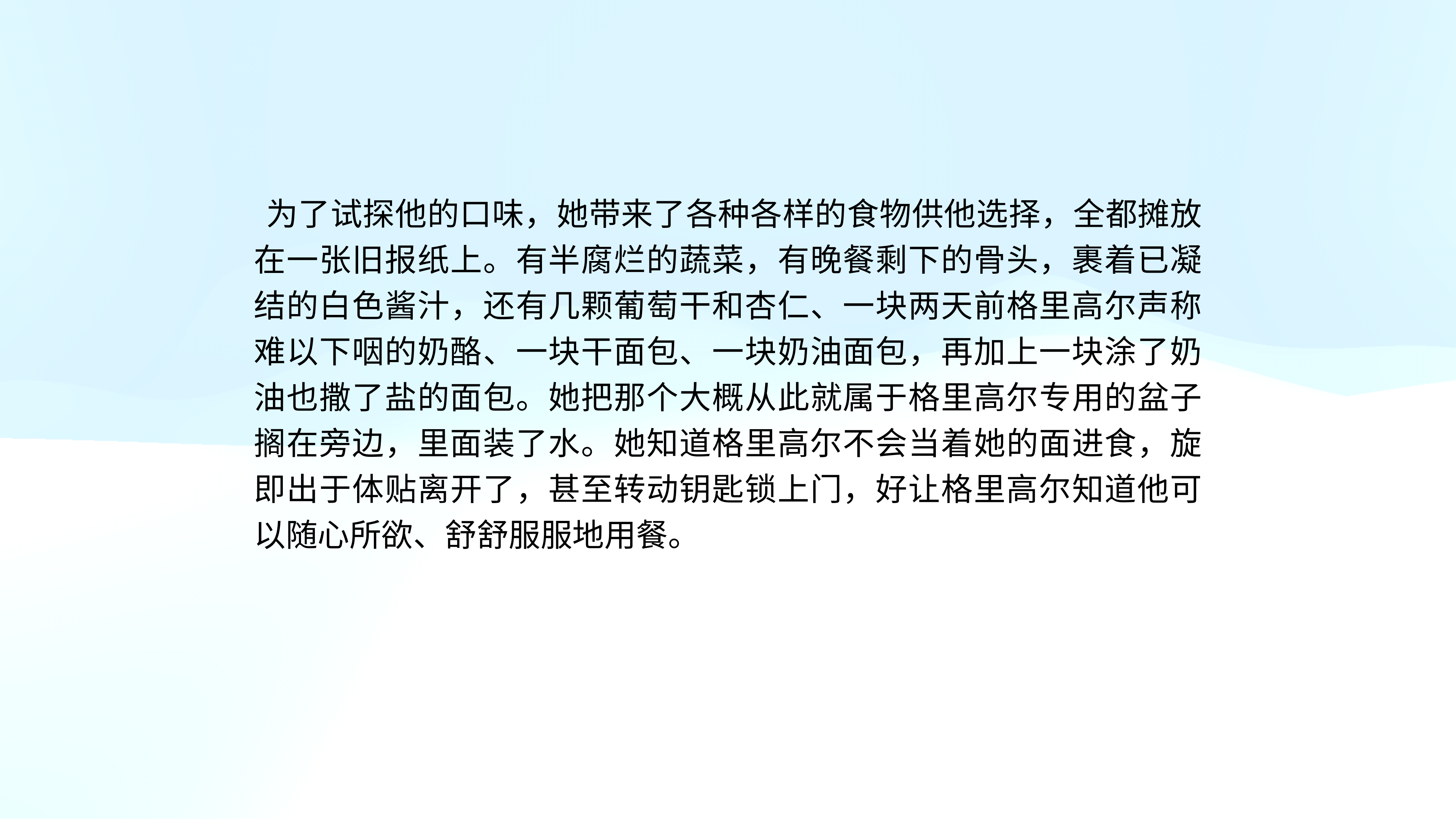

为了试探他的口味，她带来了各种各样的食物供他选择，全都摊放在一张旧报纸上。有半腐烂的蔬菜，有晚餐剩下的骨头，裹着已凝结的白色酱汁，还有几颗葡萄干和杏仁、一块两天前格里高尔声称难以下咽的奶酪、一块干面包、一块奶油面包，再加上一块涂了奶油也撒了盐的面包。她把那个大概从此就属于格里高尔专用的盆子搁在旁边，里面装了水。她知道格里高尔不会当着她的面进食，旋即出于体贴离开了，甚至转动钥匙锁上门，好让格里高尔知道他可以随心所欲、舒舒服服地用餐。